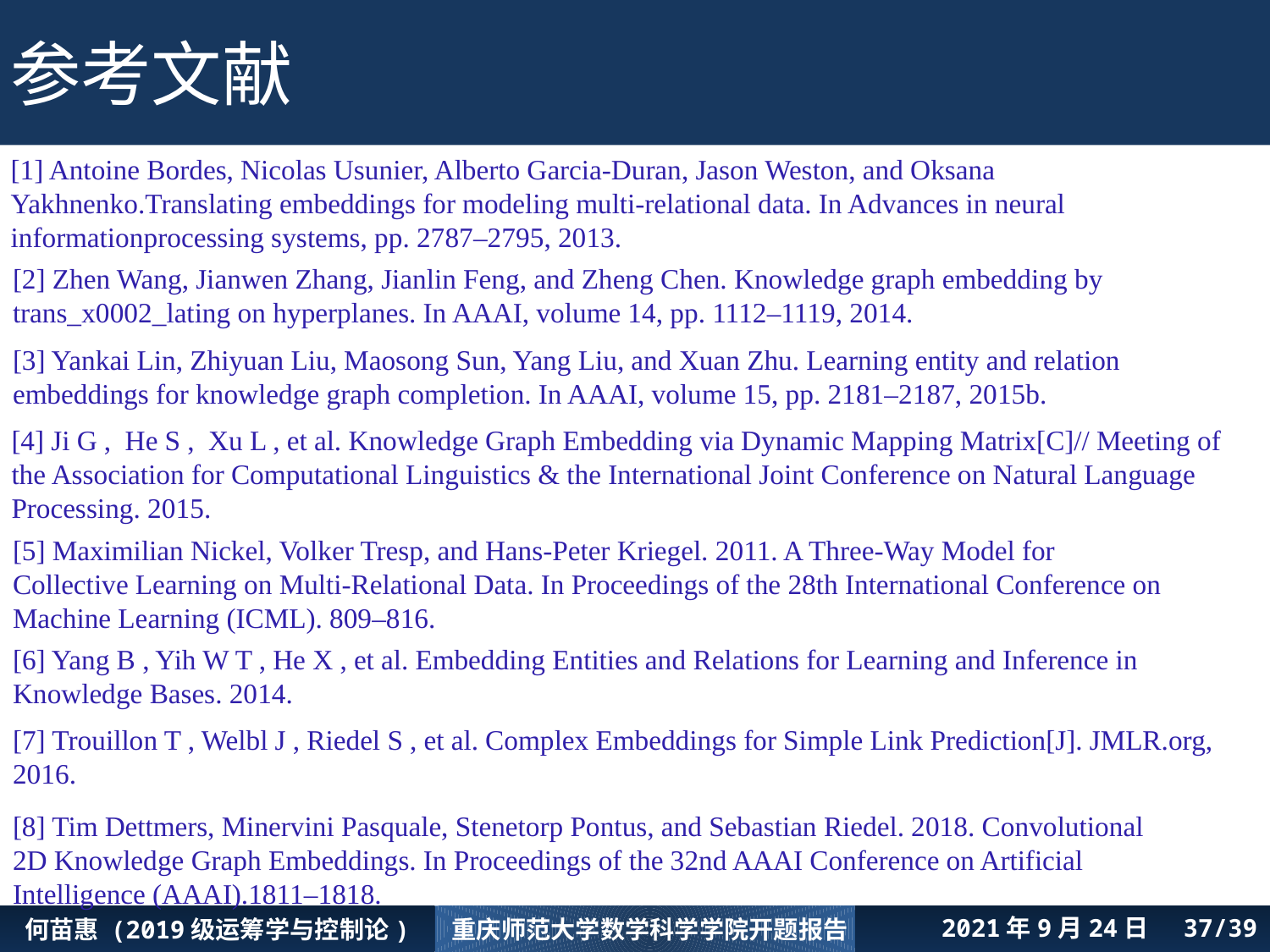

参考文献
[1] Antoine Bordes, Nicolas Usunier, Alberto Garcia-Duran, Jason Weston, and Oksana Yakhnenko.Translating embeddings for modeling multi-relational data. In Advances in neural informationprocessing systems, pp. 2787–2795, 2013.
[2] Zhen Wang, Jianwen Zhang, Jianlin Feng, and Zheng Chen. Knowledge graph embedding by trans_x0002_lating on hyperplanes. In AAAI, volume 14, pp. 1112–1119, 2014.
[3] Yankai Lin, Zhiyuan Liu, Maosong Sun, Yang Liu, and Xuan Zhu. Learning entity and relation embeddings for knowledge graph completion. In AAAI, volume 15, pp. 2181–2187, 2015b.
[4] Ji G ,  He S ,  Xu L , et al. Knowledge Graph Embedding via Dynamic Mapping Matrix[C]// Meeting of the Association for Computational Linguistics & the International Joint Conference on Natural Language Processing. 2015.
[5] Maximilian Nickel, Volker Tresp, and Hans-Peter Kriegel. 2011. A Three-Way Model for Collective Learning on Multi-Relational Data. In Proceedings of the 28th International Conference on Machine Learning (ICML). 809–816.
[6] Yang B , Yih W T , He X , et al. Embedding Entities and Relations for Learning and Inference in Knowledge Bases. 2014.
[7] Trouillon T , Welbl J , Riedel S , et al. Complex Embeddings for Simple Link Prediction[J]. JMLR.org, 2016.
[8] Tim Dettmers, Minervini Pasquale, Stenetorp Pontus, and Sebastian Riedel. 2018. Convolutional 2D Knowledge Graph Embeddings. In Proceedings of the 32nd AAAI Conference on Artificial Intelligence (AAAI).1811–1818.
何苗惠 (2019级运筹学与控制论)
重庆师范大学数学科学学院开题报告
2021年9月24日     37/39